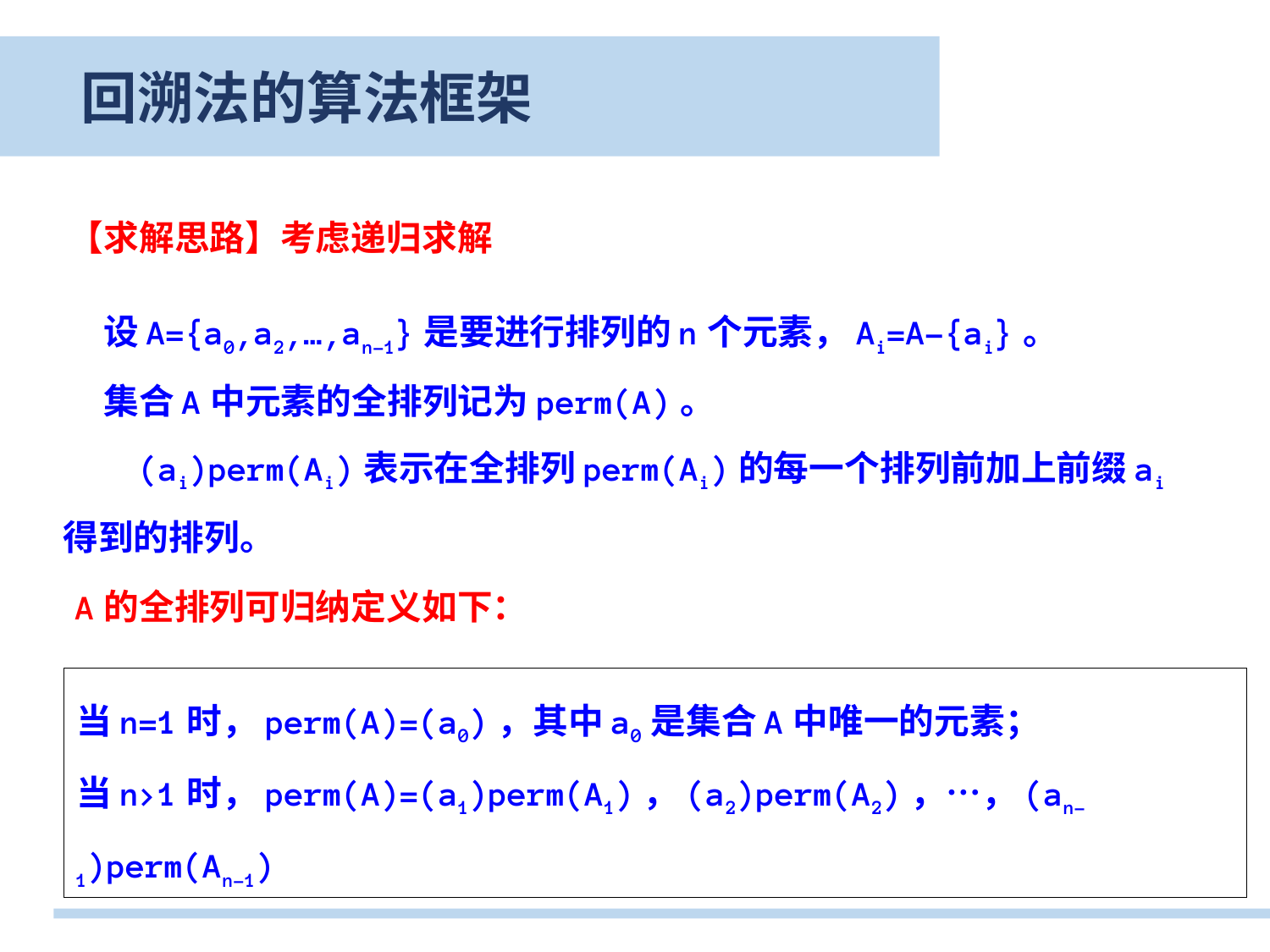

回溯法的算法框架
【求解思路】考虑递归求解
    设A={a0,a2,…,an-1}是要进行排列的n个元素，Ai=A-{ai}。
    集合A中元素的全排列记为perm(A)。
    (ai)perm(Ai)表示在全排列perm(Ai)的每一个排列前加上前缀ai得到的排列。
A的全排列可归纳定义如下：
当n=1时，perm(A)=(a0)，其中a0是集合A中唯一的元素；
当n>1时，perm(A)=(a1)perm(A1)，(a2)perm(A2)，…，(an-1)perm(An-1)